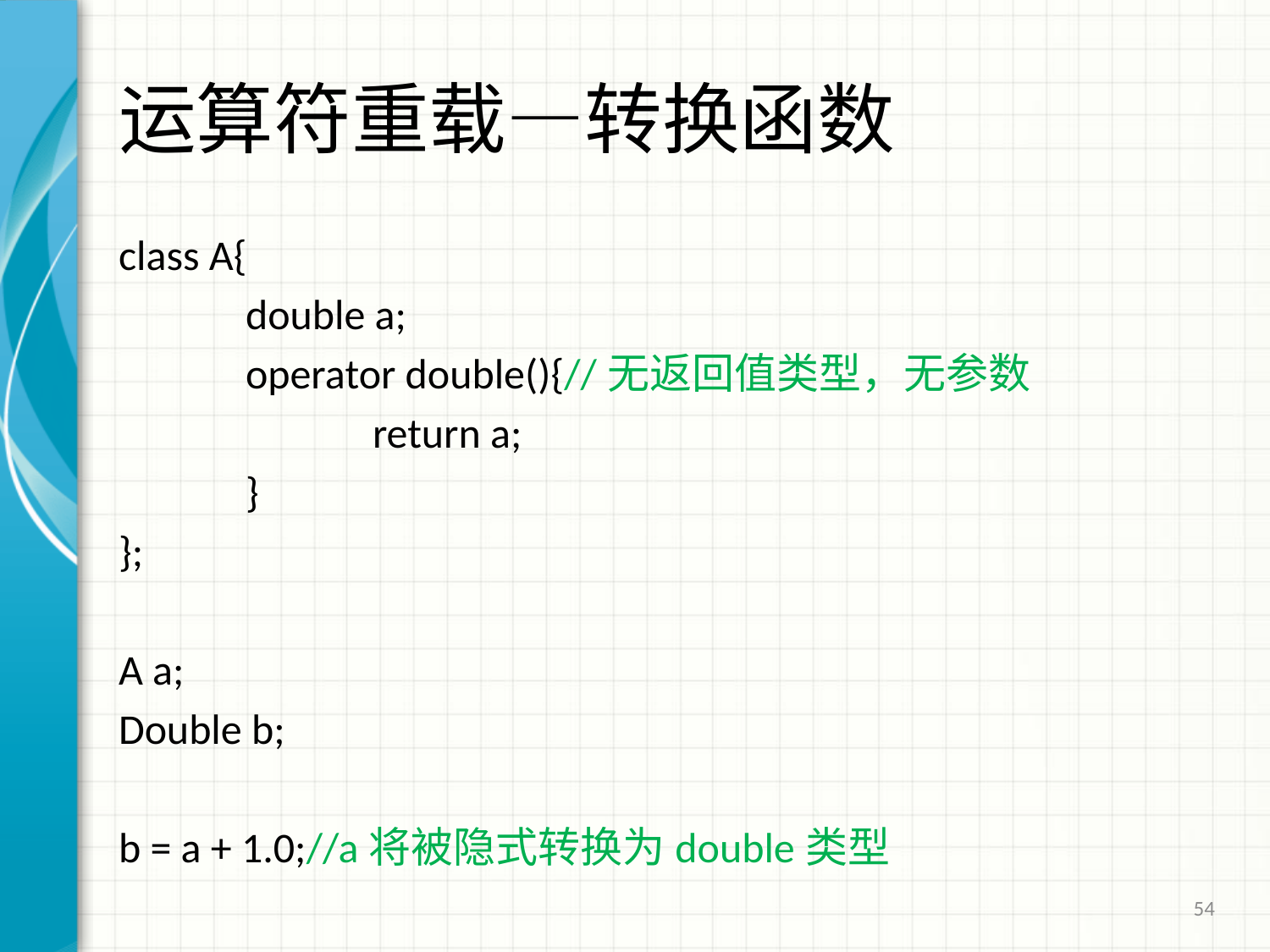

# 运算符重载—转换函数
class A{
	double a;
	operator double(){//无返回值类型，无参数
		return a;
	}
};

A a;
Double b;

b = a + 1.0;//a将被隐式转换为double类型
54